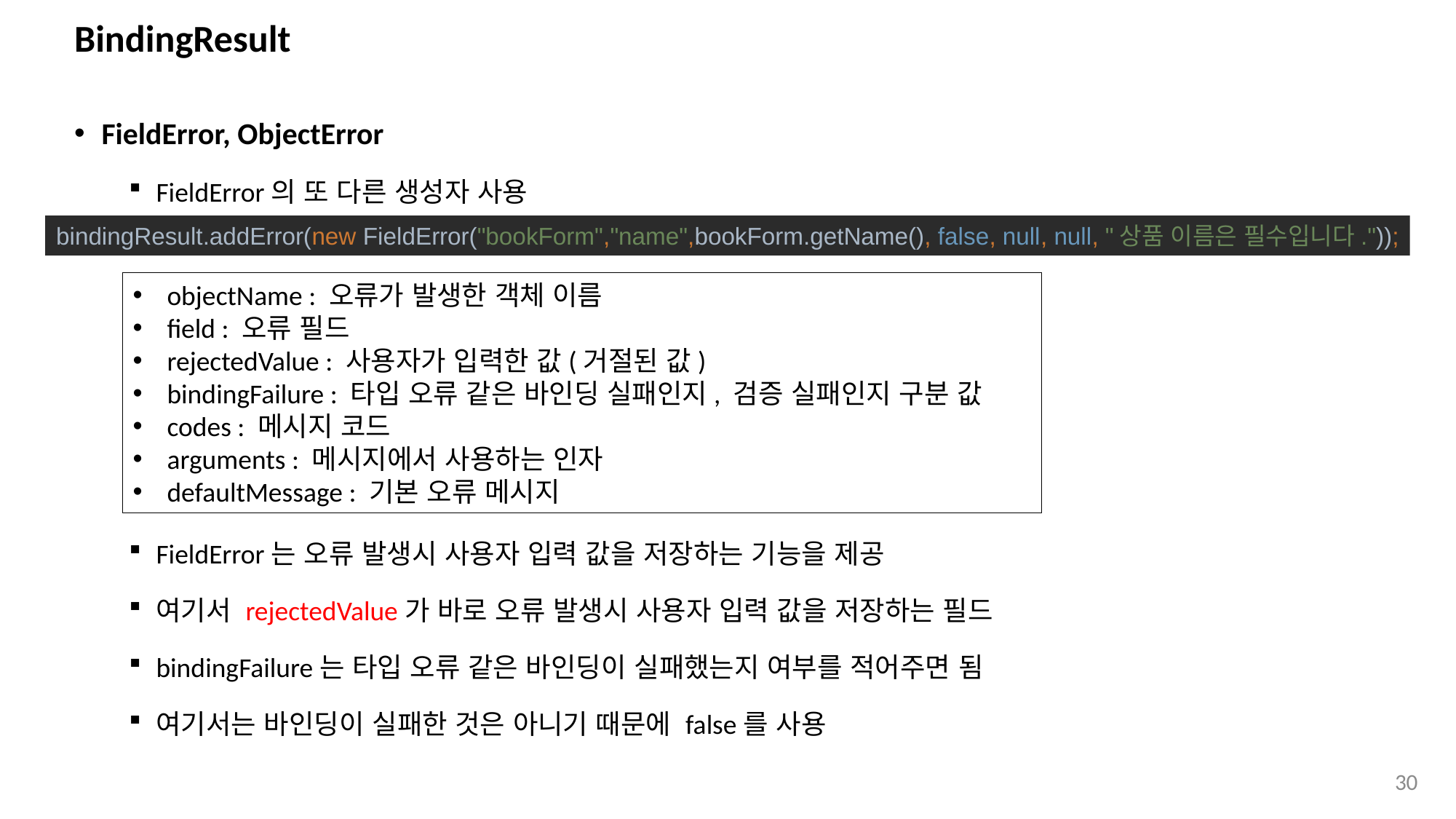

# BindingResult
FieldError, ObjectError
FieldError의 또 다른 생성자 사용

FieldError는 오류 발생시 사용자 입력 값을 저장하는 기능을 제공
여기서 rejectedValue가 바로 오류 발생시 사용자 입력 값을 저장하는 필드
bindingFailure는 타입 오류 같은 바인딩이 실패했는지 여부를 적어주면 됨
여기서는 바인딩이 실패한 것은 아니기 때문에 false를 사용

bindingResult.addError(new FieldError("bookForm","name",bookForm.getName(), false, null, null, "상품 이름은 필수입니다."));
objectName : 오류가 발생한 객체 이름
field : 오류 필드
rejectedValue : 사용자가 입력한 값(거절된 값)
bindingFailure : 타입 오류 같은 바인딩 실패인지, 검증 실패인지 구분 값
codes : 메시지 코드
arguments : 메시지에서 사용하는 인자
defaultMessage : 기본 오류 메시지
30